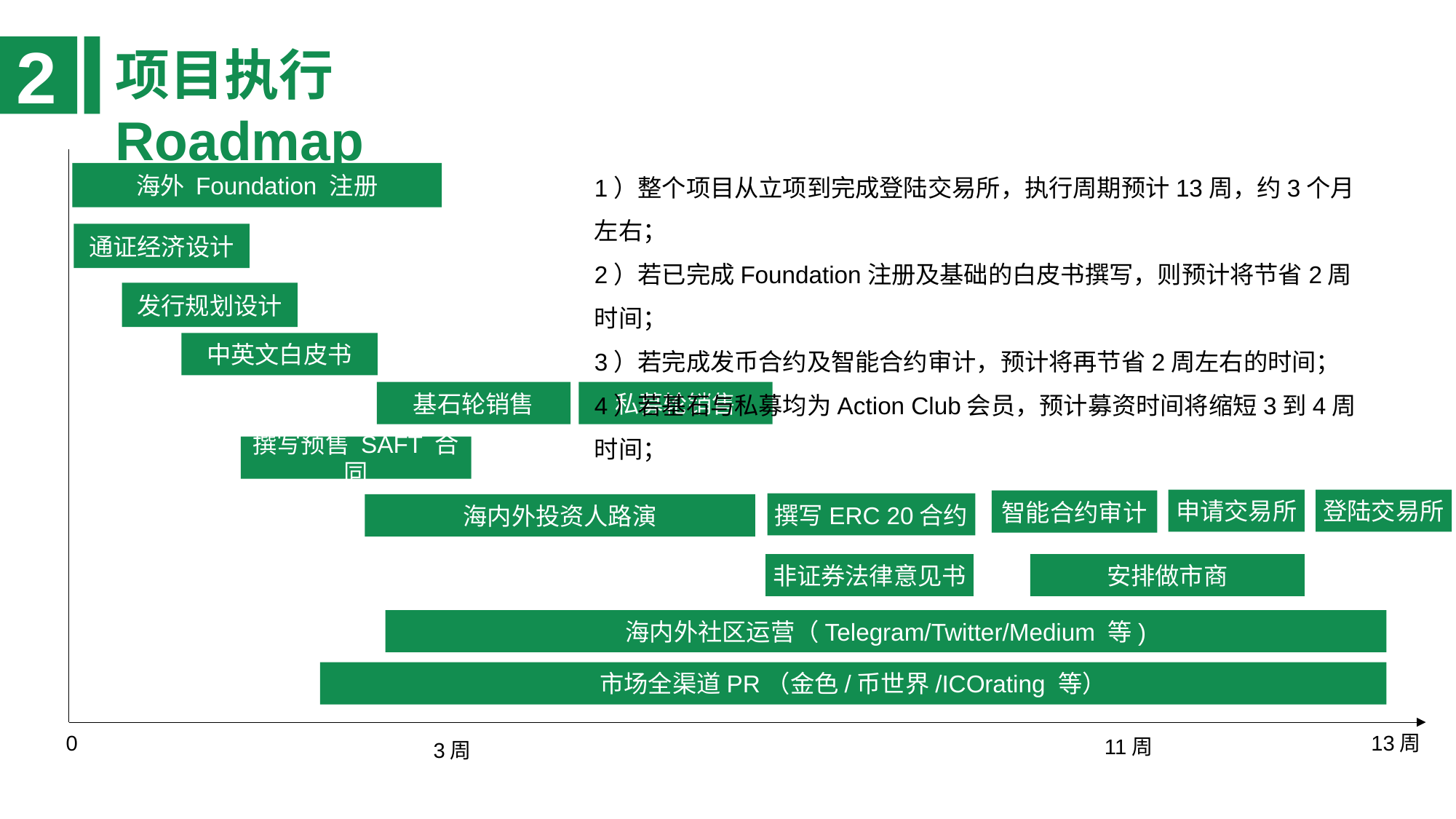

2
项目执行 Roadmap

1）整个项目从立项到完成登陆交易所，执行周期预计13周，约3个月左右；
2）若已完成Foundation注册及基础的白皮书撰写，则预计将节省2周时间；
3）若完成发币合约及智能合约审计，预计将再节省2周左右的时间；
4）若基石与私募均为Action Club会员，预计募资时间将缩短3到4周时间；
海外 Foundation 注册
通证经济设计
发行规划设计
中英文白皮书
基石轮销售
私募轮销售
撰写预售 SAFT 合同
申请交易所
登陆交易所
智能合约审计
撰写ERC 20合约
海内外投资人路演
非证券法律意见书
安排做市商
海内外社区运营（Telegram/Twitter/Medium 等)
市场全渠道PR（金色/币世界/ICOrating 等）
13周
0
11周
3周